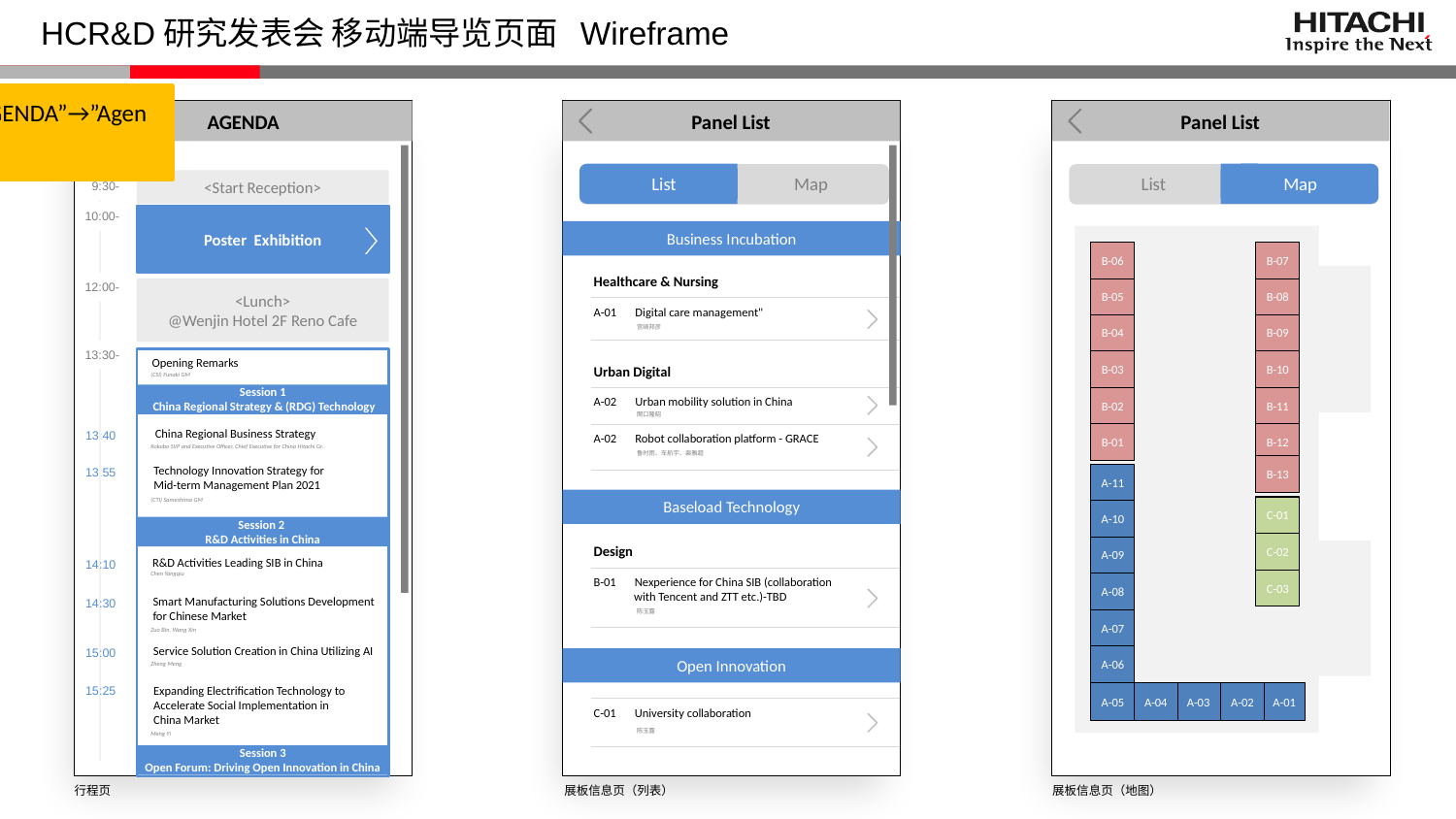

HCR&D研究发表会 移动端导览页面  Wireframe

“AGENDA”→”Agenda”

AGENDA
Panel List
Panel List

List
Map
List
Map
<Start Reception>
9:30-
10:00-
Poster  Exhibition
Business Incubation

B-07
B-08
B-09
B-10
B-11
B-12
B-13
B-06
B-05
B-04
B-03
B-02
B-01
Healthcare & Nursing
12:00-
<Lunch>
@Wenjin Hotel 2F Reno Cafe
A-01       Digital care management"

宫崎邦彦
13:30-
Opening Remarks

Urban Digital
(CSI) Funaki GM
Session 1
 China Regional Strategy & (RDG) Technology Strategy
Opening Remarks
A-02       Urban mobility solution in China

関口隆昭
China Regional Business Strategy
13:40
A-02       Robot collaboration platform - GRACE
Kokubo SVP and Executive Officer, Chief Executive for China Hitachi Gr.

鲁时雨、车航宇、裴雅超
Technology Innovation Strategy for
Mid-term Management Plan 2021
13:55
A-11
A-10
A-09
A-08
A-07
A-06
(CTI) Sameshima GM
Baseload Technology
C-01
Session 2
R&D Activities in China
C-02
Design
R&D Activities Leading SIB in China
14:10
Chen Yangqiu
B-01       Nexperience for China SIB (collaboration
               with Tencent and ZTT etc.)-TBD
C-03
Smart Manufacturing Solutions Development
for Chinese Market
14:30

陈玉露
Zuo Bin, Wang Xin
Service Solution Creation in China Utilizing AI
15:00
Open Innovation
Zheng Meng
15:25
Expanding Electrification Technology to
Accelerate Social Implementation in
China Market
A-05
A-04
A-03
A-02
A-01
C-01       University collaboration

Meng Yi
陈玉露
Session 3
Open Forum: Driving Open Innovation in China
行程页
展板信息页（列表）
展板信息页（地图）